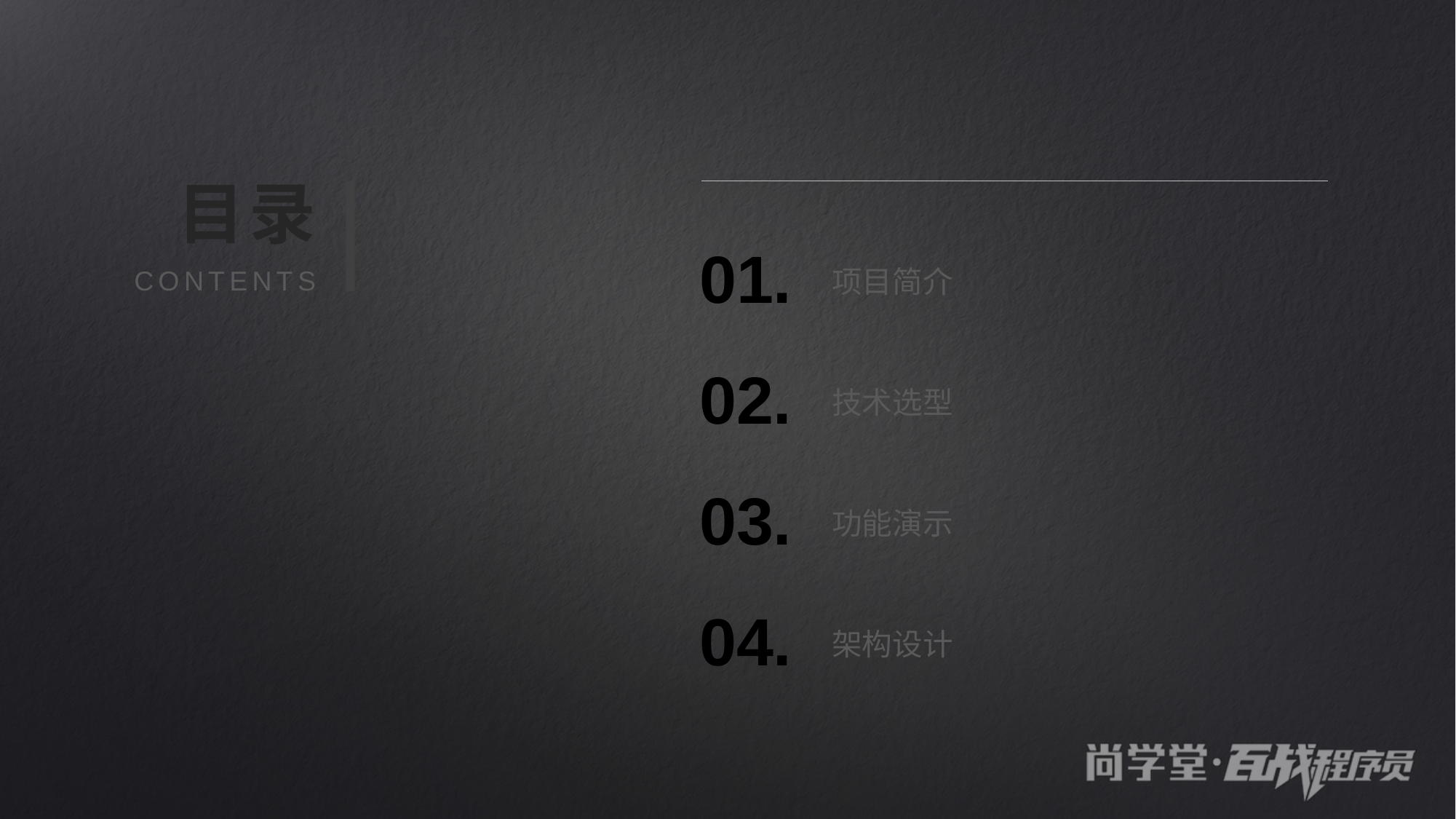

目录

01.
项目简介
CONTENTS
02.
技术选型
03.
功能演示
04.
架构设计